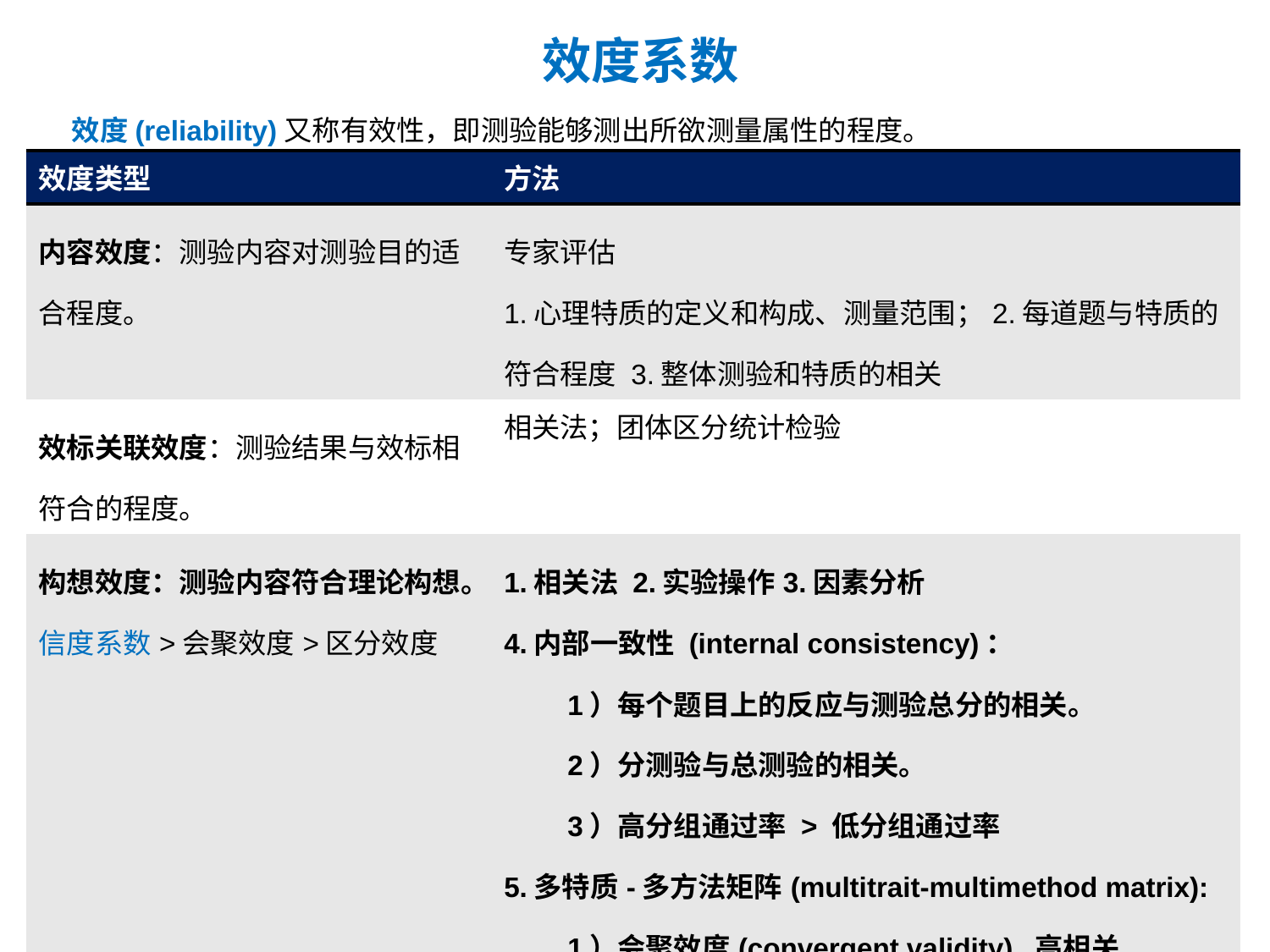

# 效度系数
效度(reliability)又称有效性，即测验能够测出所欲测量属性的程度。
| 效度类型 | 方法 |
| --- | --- |
| 内容效度：测验内容对测验目的适合程度。 | 专家评估 1.心理特质的定义和构成、测量范围；2.每道题与特质的符合程度 3.整体测验和特质的相关 |
| 效标关联效度：测验结果与效标相符合的程度。 | 相关法；团体区分统计检验 |
| 构想效度：测验内容符合理论构想。 信度系数>会聚效度>区分效度 | 1.相关法 2.实验操作3.因素分析 4.内部一致性 (internal consistency)： 1）每个题目上的反应与测验总分的相关。 2）分测验与总测验的相关。 3）高分组通过率 > 低分组通过率 5.多特质-多方法矩阵(multitrait-multimethod matrix): 1）会聚效度(convergent validity) 高相关 2）区分效度(discriminant validity) 低相关 |